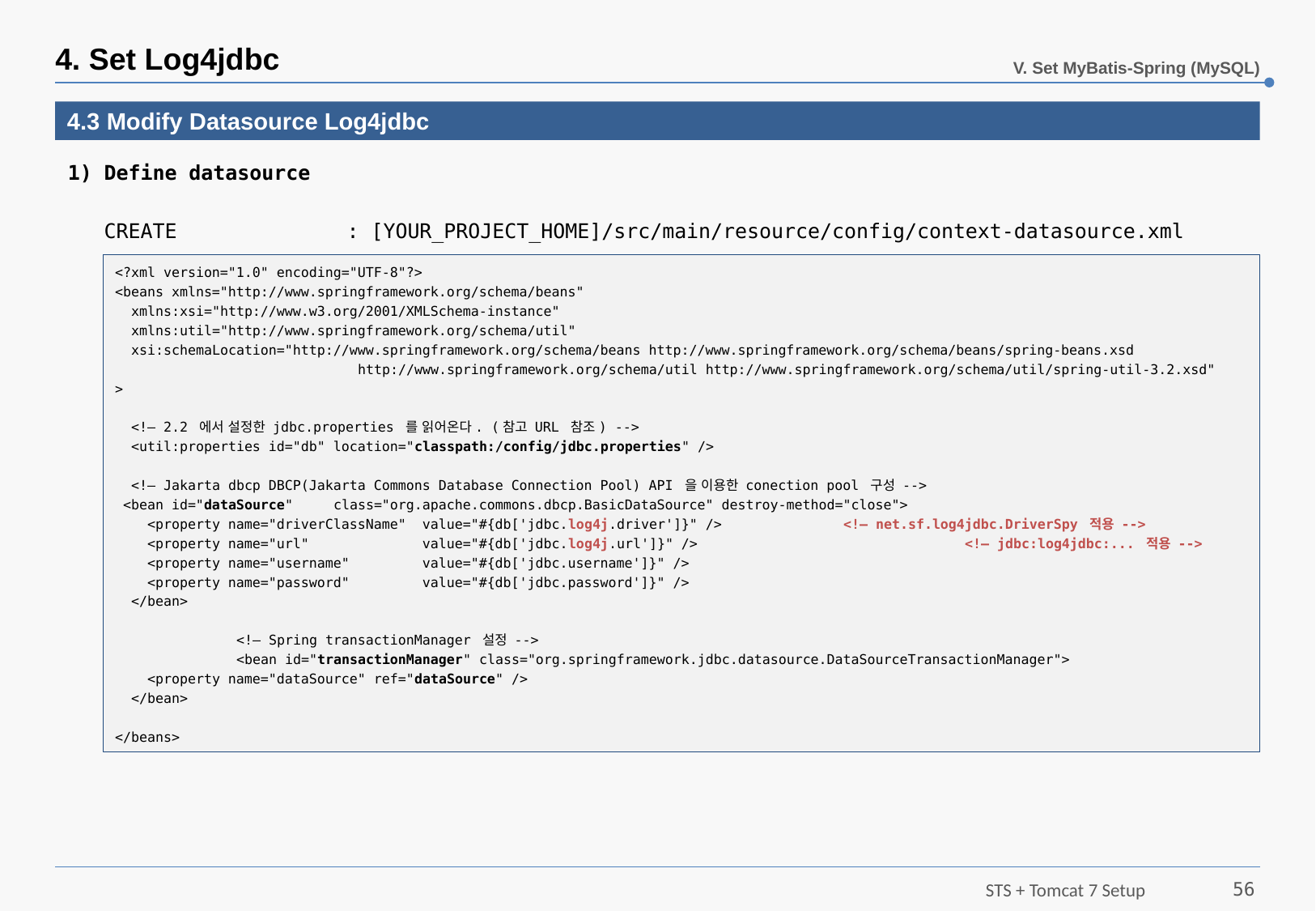

# 4. Set Log4jdbc
V. Set MyBatis-Spring (MySQL)
4.3 Modify Datasource Log4jdbc
Define datasource
CREATE		: [YOUR_PROJECT_HOME]/src/main/resource/config/context-datasource.xml
<?xml version="1.0" encoding="UTF-8"?>
<beans xmlns="http://www.springframework.org/schema/beans"
  xmlns:xsi="http://www.w3.org/2001/XMLSchema-instance"
  xmlns:util="http://www.springframework.org/schema/util"
  xsi:schemaLocation="http://www.springframework.org/schema/beans http://www.springframework.org/schema/beans/spring-beans.xsd
		http://www.springframework.org/schema/util http://www.springframework.org/schema/util/spring-util-3.2.xsd"
>

  <!– 2.2 에서 설정한 jdbc.properties 를 읽어온다. (참고 URL 참조) -->
  <util:properties id="db" location="classpath:/config/jdbc.properties" />

  <!– Jakarta dbcp DBCP(Jakarta Commons Database Connection Pool) API 을 이용한 conection pool 구성 -->
 <bean id="dataSource"     class="org.apache.commons.dbcp.BasicDataSource" destroy-method="close">
    <property name="driverClassName"  value="#{db['jdbc.log4j.driver']}" />	<!– net.sf.log4jdbc.DriverSpy 적용 -->
    <property name="url"              value="#{db['jdbc.log4j.url']}" />			<!– jdbc:log4jdbc:... 적용 -->
    <property name="username"         value="#{db['jdbc.username']}" />
    <property name="password"         value="#{db['jdbc.password']}" />
  </bean>

 	<!– Spring transactionManager 설정 -->
 	<bean id="transactionManager" class="org.springframework.jdbc.datasource.DataSourceTransactionManager">
    <property name="dataSource" ref="dataSource" />
  </bean>

</beans>
56